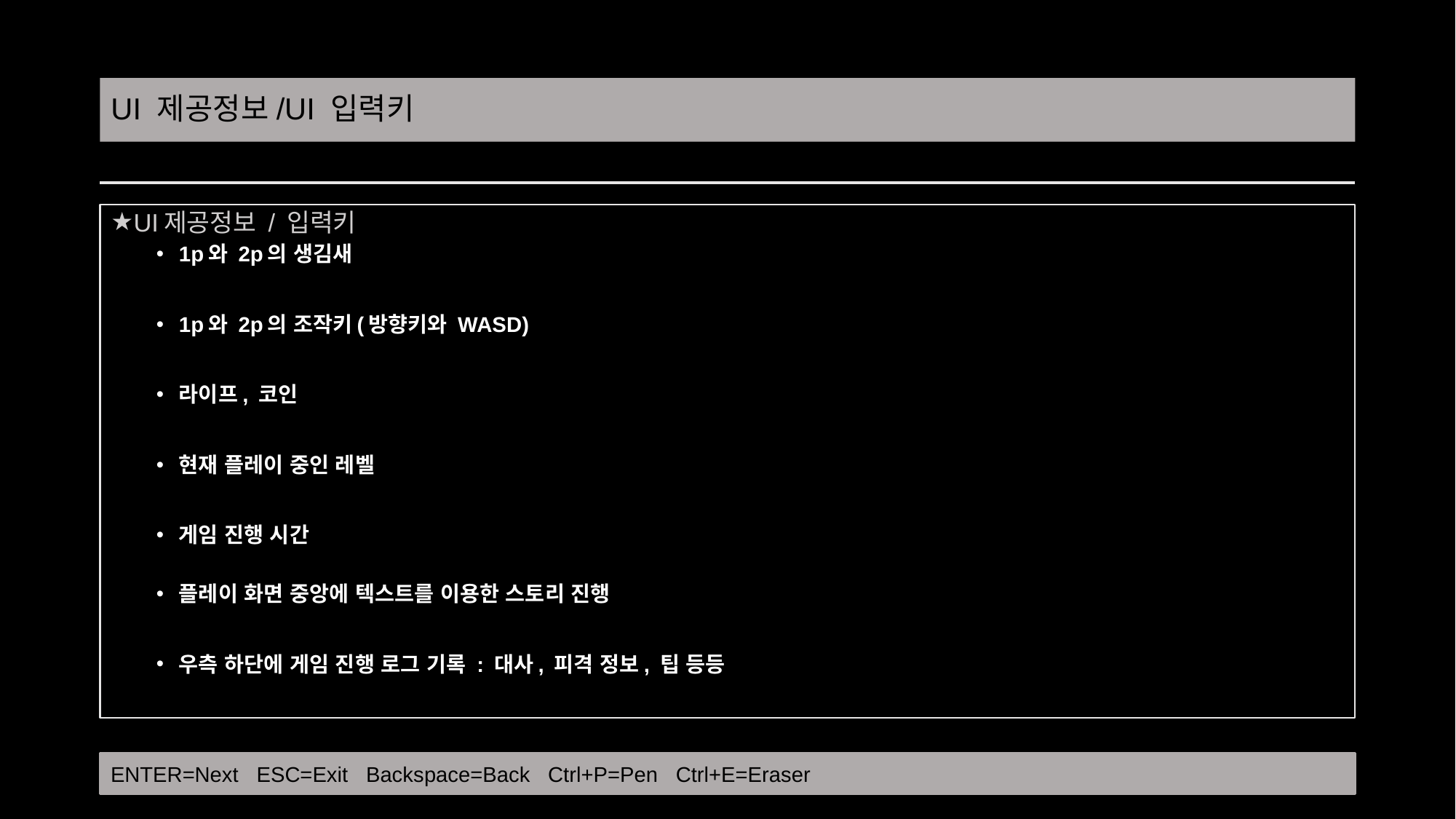

# UI 제공정보/UI 입력키
UI제공정보 / 입력키
1p와 2p의 생김새

1p와 2p의 조작키(방향키와 WASD)

라이프, 코인

현재 플레이 중인 레벨

게임 진행 시간

플레이 화면 중앙에 텍스트를 이용한 스토리 진행

우측 하단에 게임 진행 로그 기록 : 대사, 피격 정보, 팁 등등